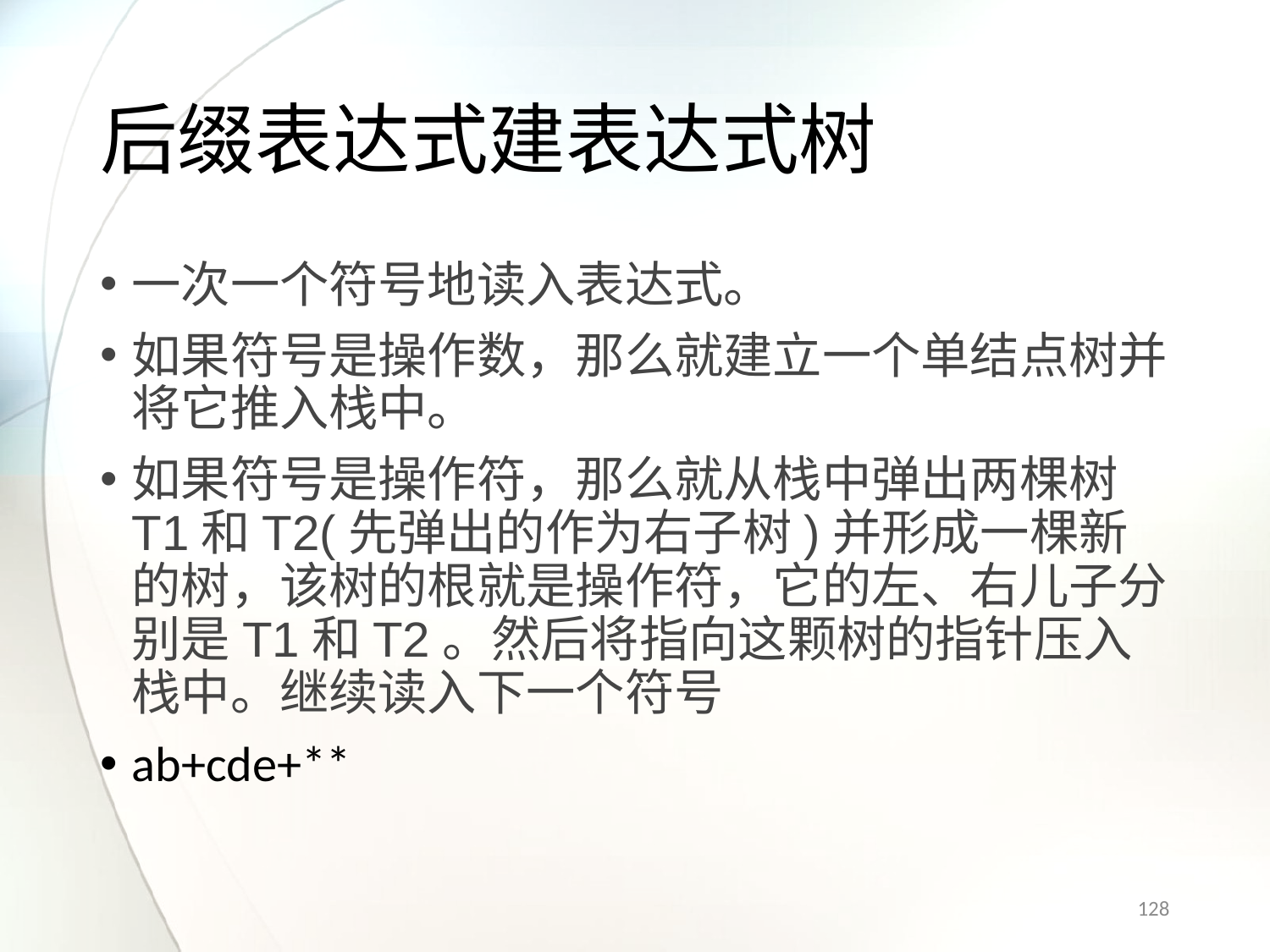

# 后缀表达式建表达式树
一次一个符号地读入表达式。
如果符号是操作数，那么就建立一个单结点树并将它推入栈中。
如果符号是操作符，那么就从栈中弹出两棵树T1和T2(先弹出的作为右子树)并形成一棵新的树，该树的根就是操作符，它的左、右儿子分别是T1和T2。然后将指向这颗树的指针压入栈中。继续读入下一个符号
ab+cde+**

128